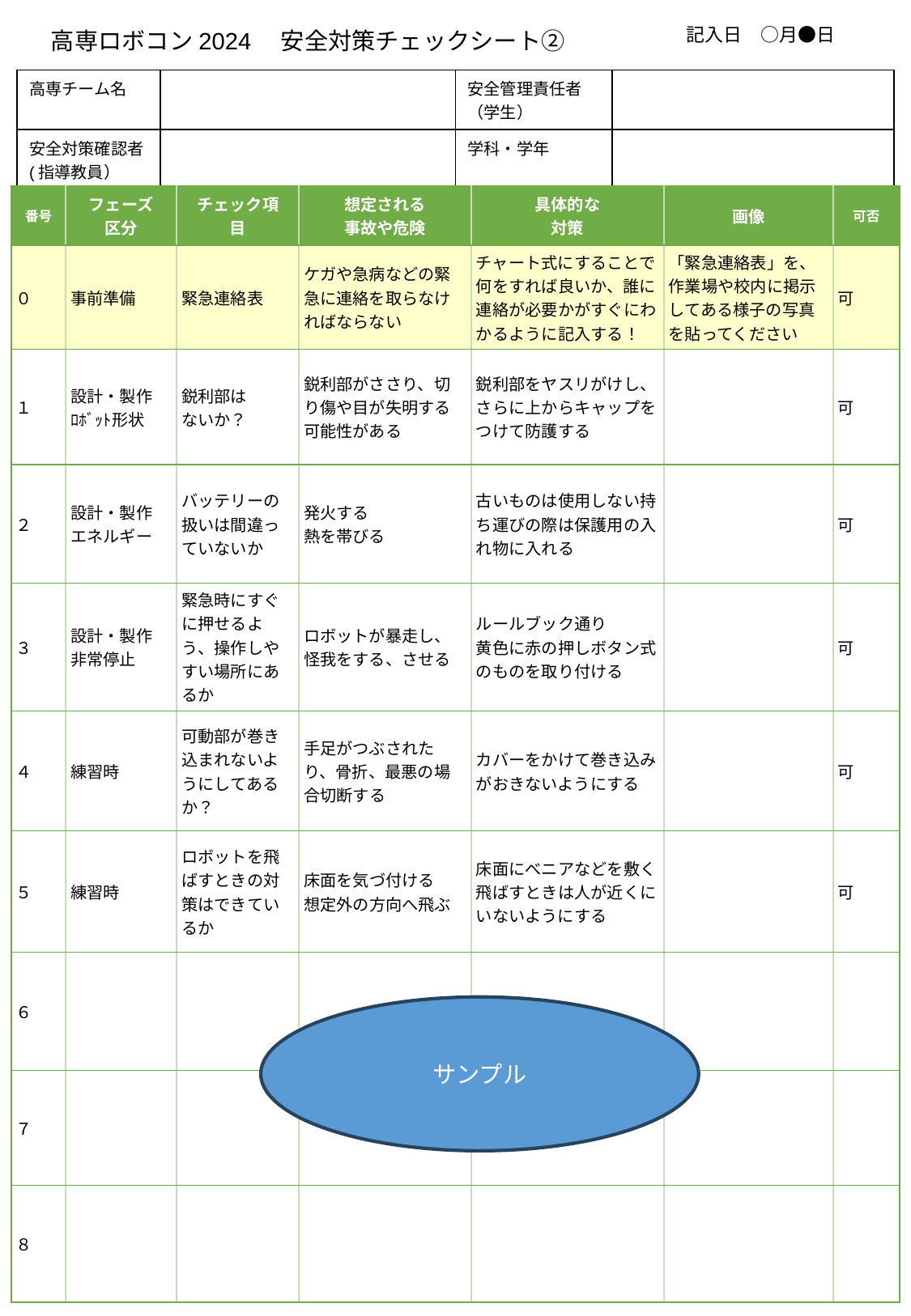

記入日　○月●日
高専ロボコン2024　安全対策チェックシート②
| 高専チーム名 |  | 安全管理責任者 （学生） |  |
| --- | --- | --- | --- |
| 安全対策確認者 (指導教員） |  | 学科・学年 |  |
| 番号 | フェーズ 区分 | チェック項目 | 想定される 事故や危険 | 具体的な 対策 | 画像 | 可否 |
| --- | --- | --- | --- | --- | --- | --- |
| ０ | 事前準備 | 緊急連絡表 | ケガや急病などの緊急に連絡を取らなければならない | チャート式にすることで何をすれば良いか、誰に連絡が必要かがすぐにわかるように記入する！ | 「緊急連絡表」を、作業場や校内に掲示してある様子の写真を貼ってください | 可 |
| １ | 設計・製作 ﾛﾎﾞｯﾄ形状 | 鋭利部は ないか？ | 鋭利部がささり、切り傷や目が失明する可能性がある | 鋭利部をヤスリがけし、さらに上からキャップをつけて防護する |  | 可 |
| ２ | 設計・製作 エネルギー | バッテリーの扱いは間違っていないか | 発火する 熱を帯びる | 古いものは使用しない持ち運びの際は保護用の入れ物に入れる |  | 可 |
| ３ | 設計・製作 非常停止 | 緊急時にすぐに押せるよう、操作しやすい場所にあるか | ロボットが暴走し、怪我をする、させる | ルールブック通り 黄色に赤の押しボタン式のものを取り付ける |  | 可 |
| ４ | 練習時 | 可動部が巻き込まれないようにしてあるか？ | 手足がつぶされたり、骨折、最悪の場合切断する | カバーをかけて巻き込みがおきないようにする |  | 可 |
| ５ | 練習時 | ロボットを飛ばすときの対策はできているか | 床面を気づ付ける 想定外の方向へ飛ぶ | 床面にべニアなどを敷く 飛ばすときは人が近くにいないようにする |  | 可 |
| ６ |  |  |  |  |  |  |
| ７ |  |  |  |  |  |  |
| ８ |  |  |  |  |  |  |
|  |  |
| --- | --- |
サンプル